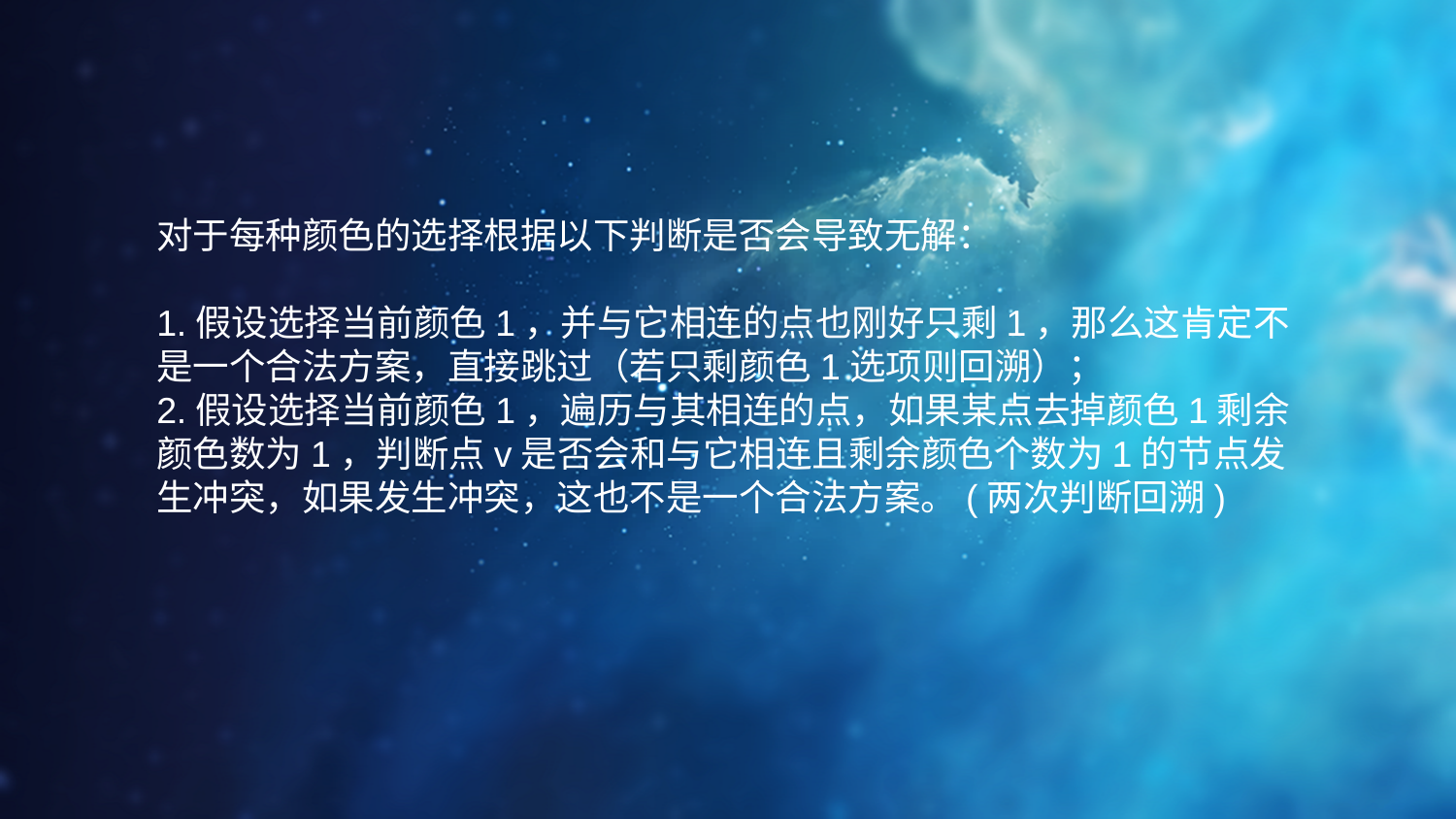

对于每种颜色的选择根据以下判断是否会导致无解：

1.假设选择当前颜色1，并与它相连的点也刚好只剩1，那么这肯定不是一个合法方案，直接跳过（若只剩颜色1选项则回溯）；
2.假设选择当前颜色1，遍历与其相连的点，如果某点去掉颜色1剩余颜色数为1，判断点v是否会和与它相连且剩余颜色个数为1的节点发生冲突，如果发生冲突，这也不是一个合法方案。(两次判断回溯)